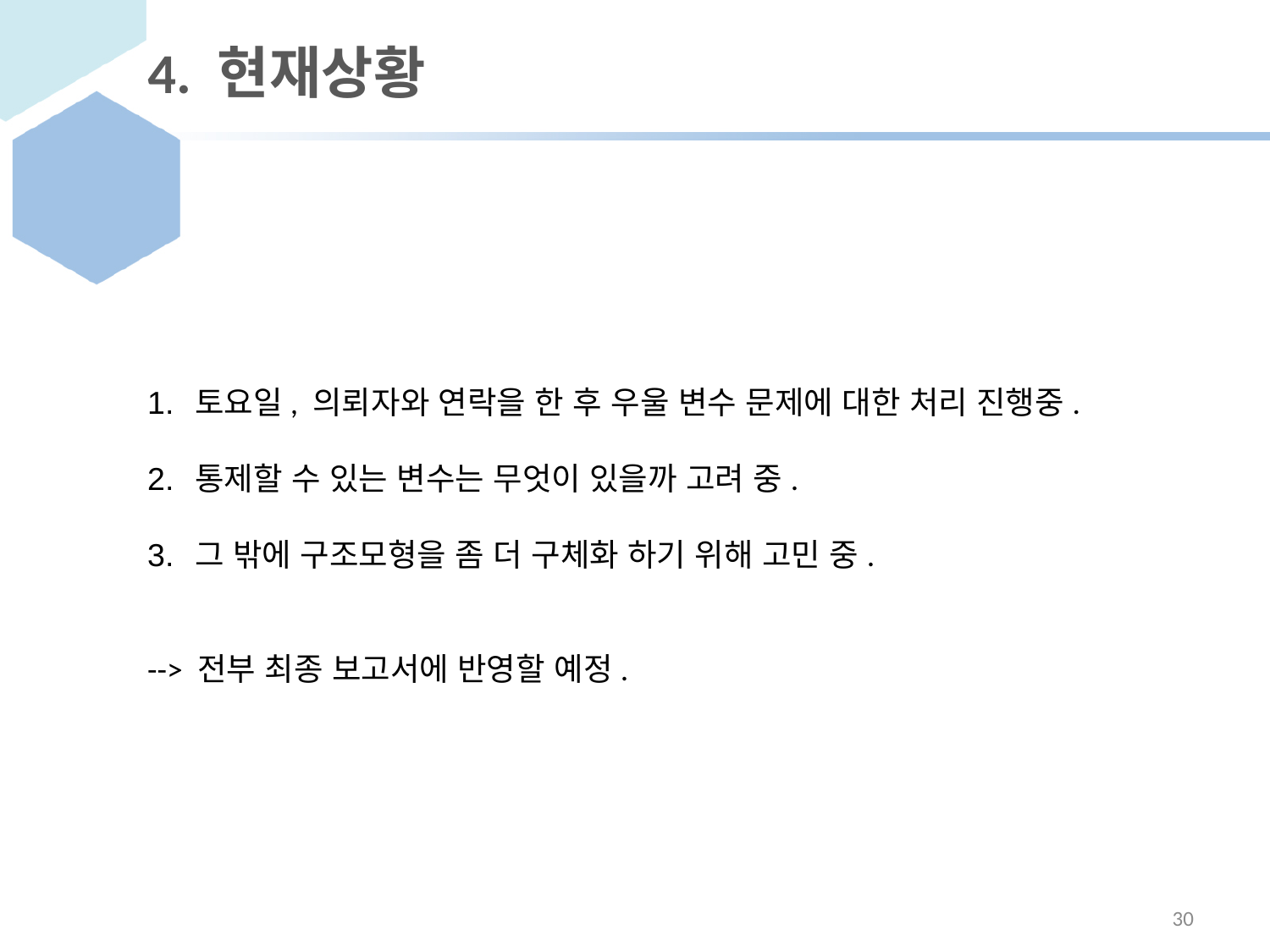

# 4. 현재상황
토요일, 의뢰자와 연락을 한 후 우울 변수 문제에 대한 처리 진행중.

통제할 수 있는 변수는 무엇이 있을까 고려 중.

그 밖에 구조모형을 좀 더 구체화 하기 위해 고민 중.

--> 전부 최종 보고서에 반영할 예정.

30